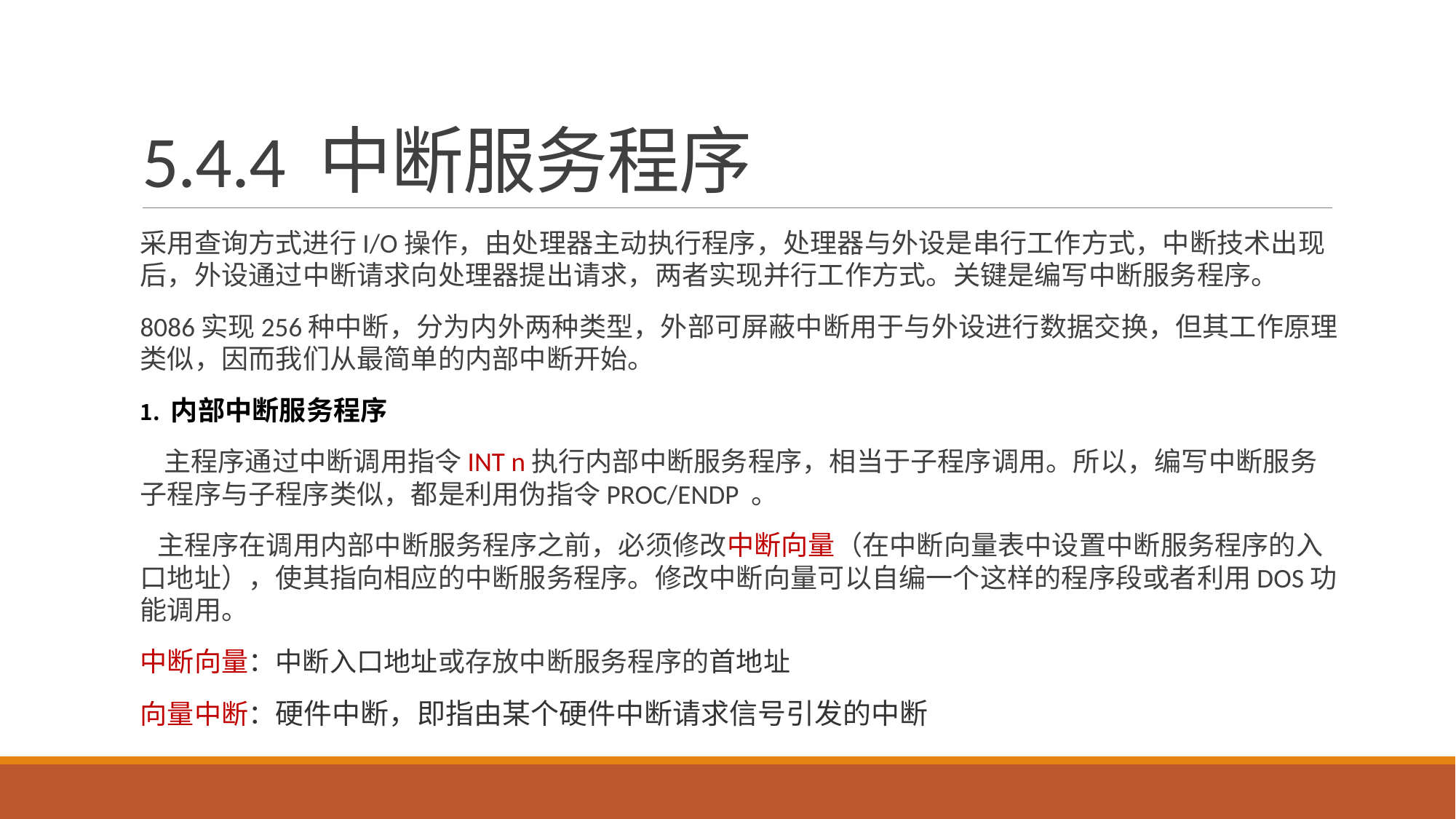

# 5.4.4 中断服务程序
采用查询方式进行I/O操作，由处理器主动执行程序，处理器与外设是串行工作方式，中断技术出现后，外设通过中断请求向处理器提出请求，两者实现并行工作方式。关键是编写中断服务程序。
8086实现256种中断，分为内外两种类型，外部可屏蔽中断用于与外设进行数据交换，但其工作原理类似，因而我们从最简单的内部中断开始。
内部中断服务程序
   主程序通过中断调用指令INT n执行内部中断服务程序，相当于子程序调用。所以，编写中断服务子程序与子程序类似，都是利用伪指令PROC/ENDP 。
  主程序在调用内部中断服务程序之前，必须修改中断向量（在中断向量表中设置中断服务程序的入口地址），使其指向相应的中断服务程序。修改中断向量可以自编一个这样的程序段或者利用DOS功能调用。
中断向量：中断入口地址或存放中断服务程序的首地址
向量中断：硬件中断，即指由某个硬件中断请求信号引发的中断